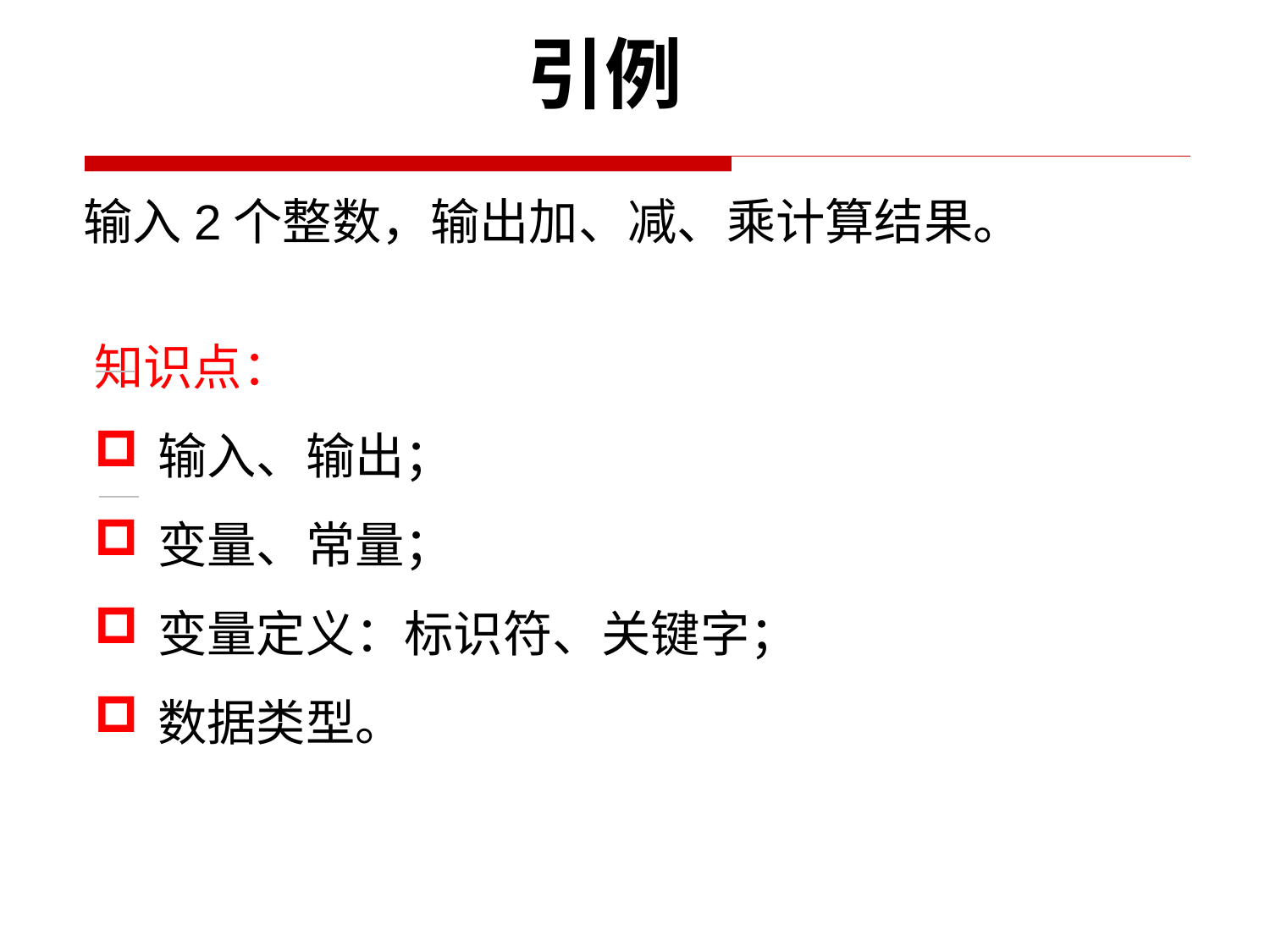

引例
输入2个整数，输出加、减、乘计算结果。
知识点：
输入、输出；
变量、常量；
变量定义：标识符、关键字；
数据类型。